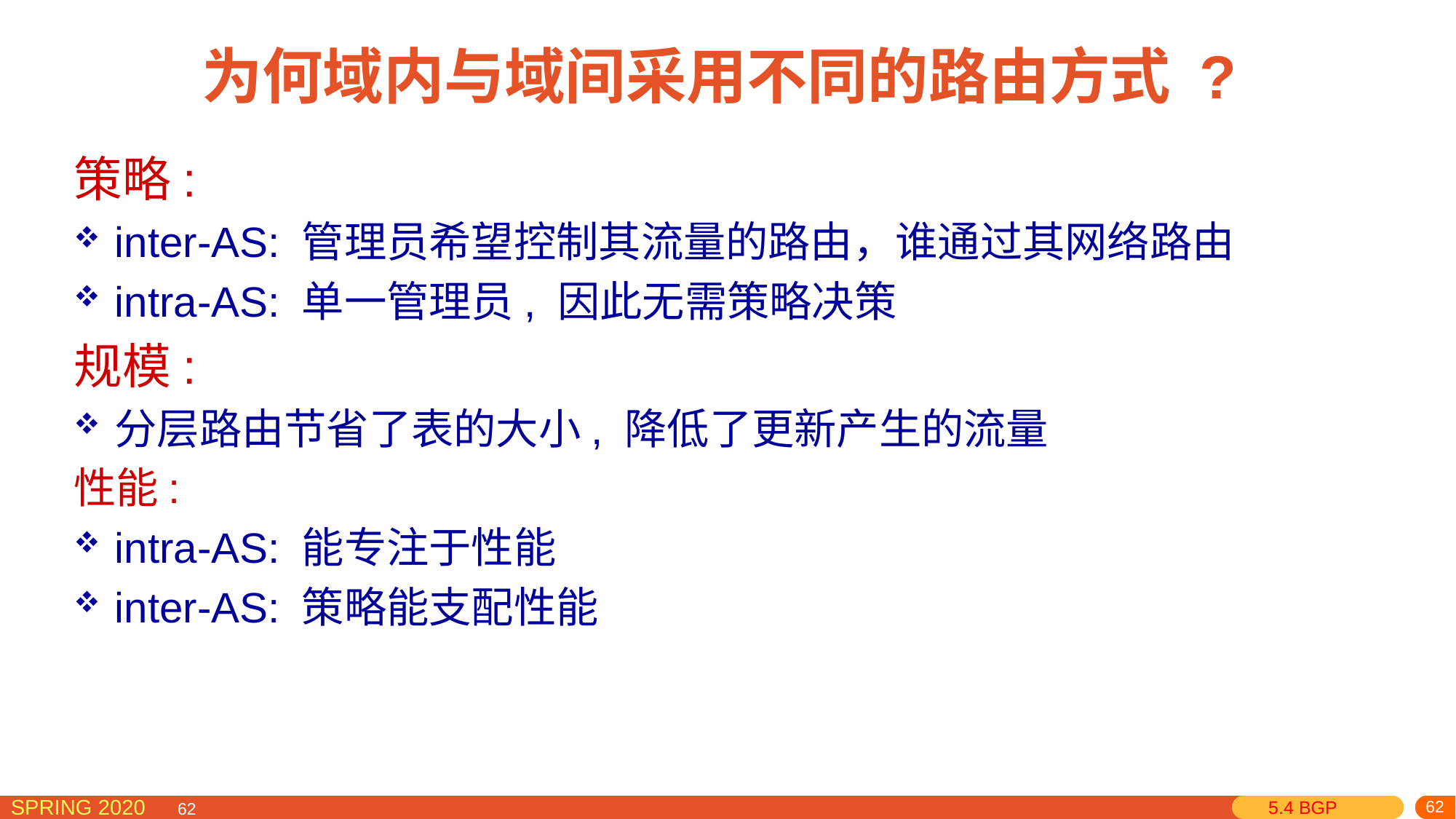

# 为何域内与域间采用不同的路由方式 ?
策略:
inter-AS: 管理员希望控制其流量的路由，谁通过其网络路由
intra-AS: 单一管理员, 因此无需策略决策
规模:
分层路由节省了表的大小, 降低了更新产生的流量
性能:
intra-AS: 能专注于性能
inter-AS: 策略能支配性能
5.4 BGP